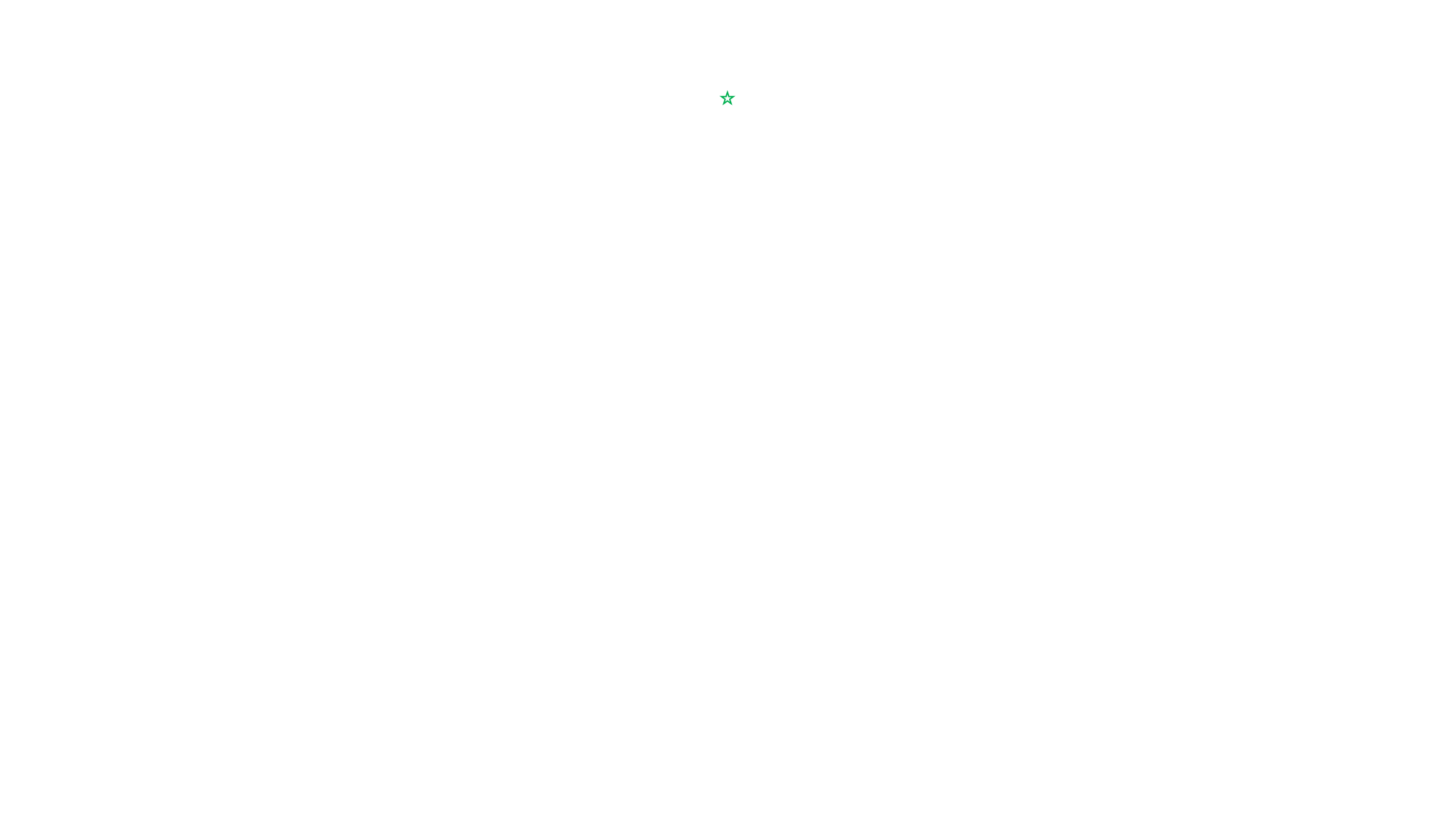

⭐
在注意力机制中，学会使用detach切断反向传播非常重要
具体得到上述结论的过程: 想从注意力得到的alpha进一步建模视觉特征的变化，但刚开始没有切断反向传播，效果一直很差；想起Look Back and Predict Forward in Image Captioning中有一段话讲到了为了防止注意力机制难以拟合，切断了反向传播，实验之后确实比没有切断反向传播有提升
LSTM
自己加的模块
Attention
切断反向传播
v
h